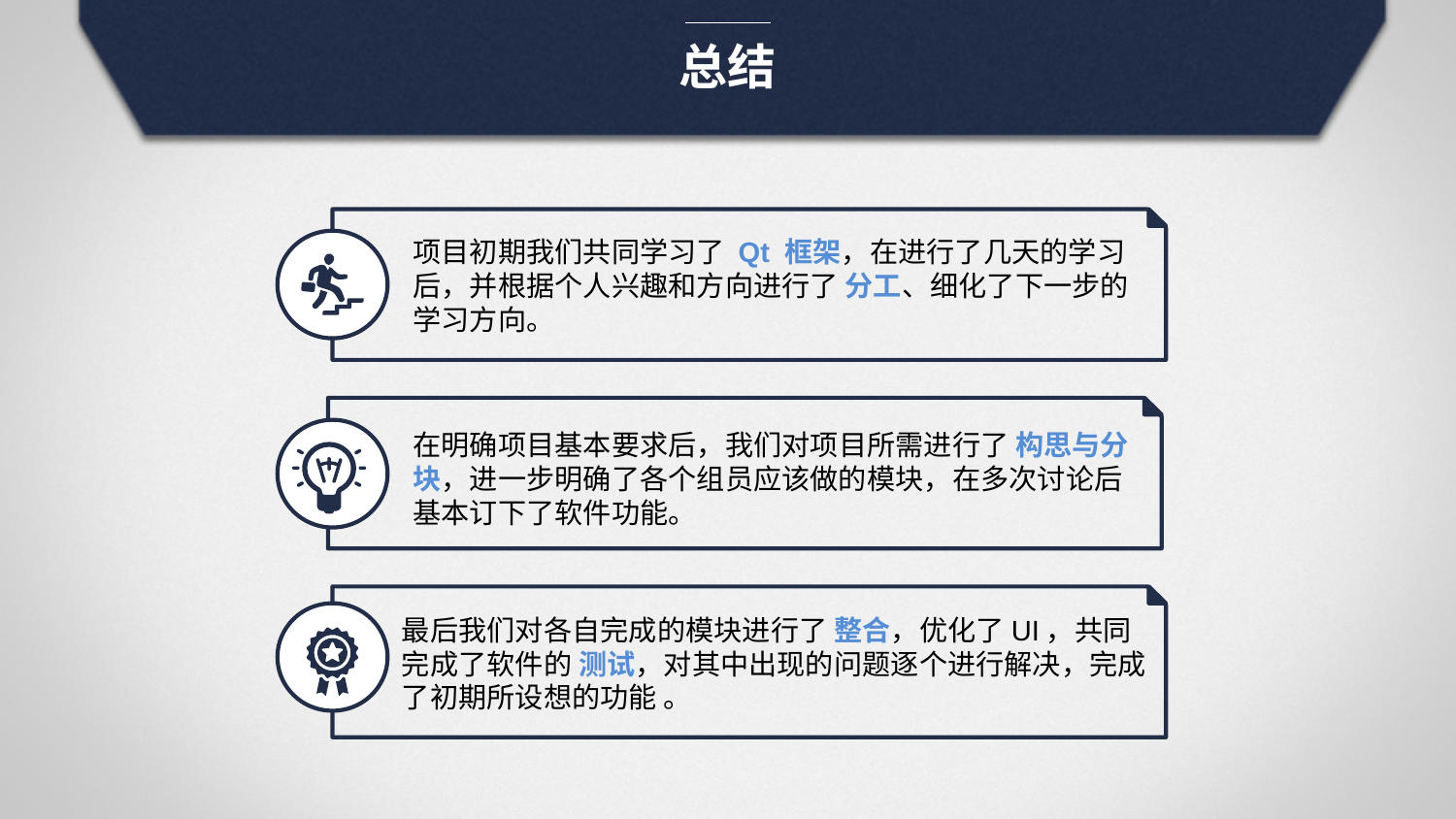

总结

项目初期我们共同学习了 Qt 框架，在进行了几天的学习后，并根据个人兴趣和方向进行了 分工、细化了下一步的学习方向。

在明确项目基本要求后，我们对项目所需进行了 构思与分块，进一步明确了各个组员应该做的模块，在多次讨论后基本订下了软件功能。

### Chart

| Category |
|---|

最后我们对各自完成的模块进行了 整合，优化了UI，共同完成了软件的 测试，对其中出现的问题逐个进行解决，完成了初期所设想的功能 。